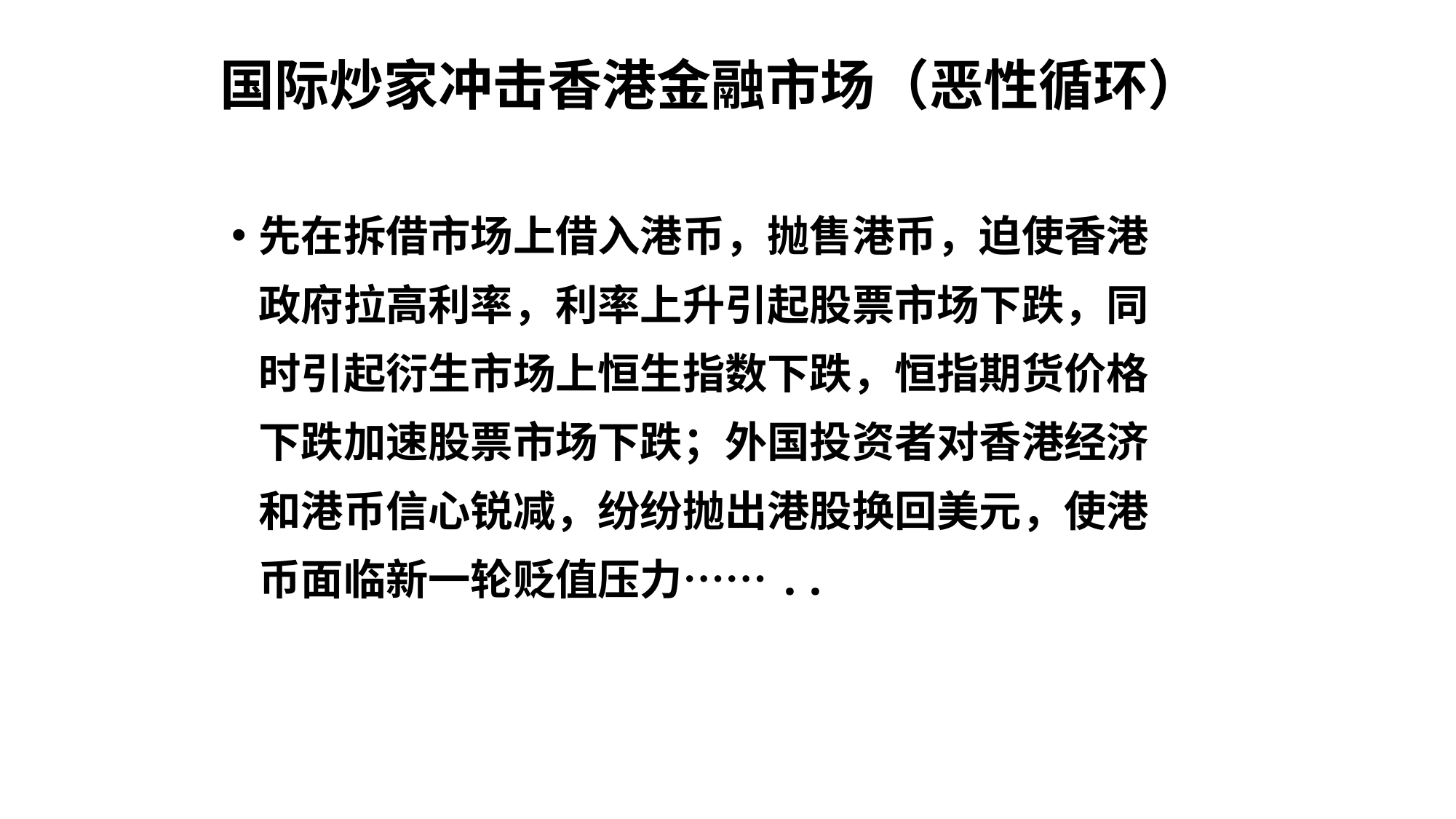

国际炒家冲击香港金融市场（恶性循环）
先在拆借市场上借入港币，抛售港币，迫使香港政府拉高利率，利率上升引起股票市场下跌，同时引起衍生市场上恒生指数下跌，恒指期货价格下跌加速股票市场下跌；外国投资者对香港经济和港币信心锐减，纷纷抛出港股换回美元，使港币面临新一轮贬值压力……..